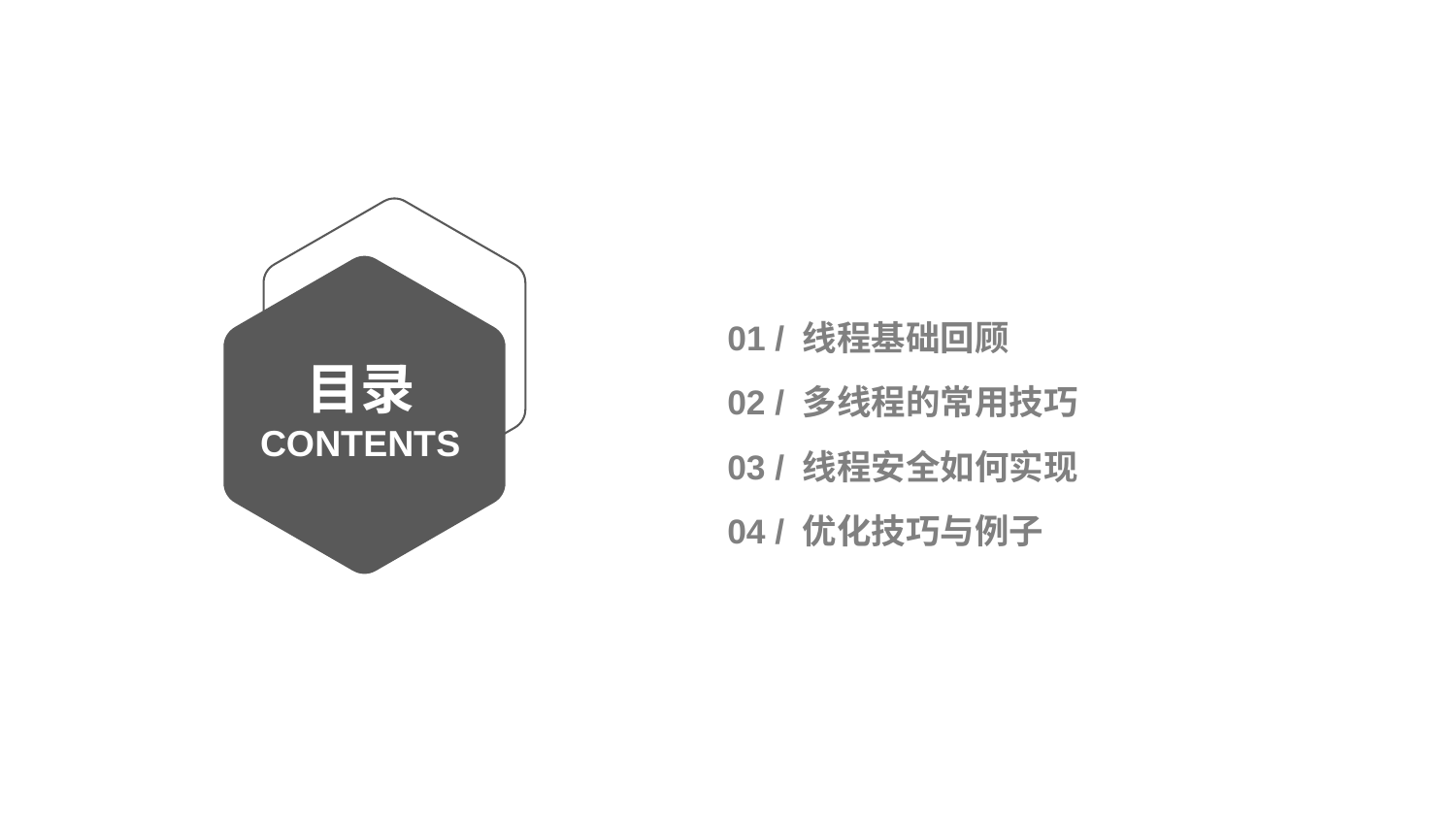

01 / 线程基础回顾
目录
CONTENTS
02 / 多线程的常用技巧
03 / 线程安全如何实现
04 / 优化技巧与例子